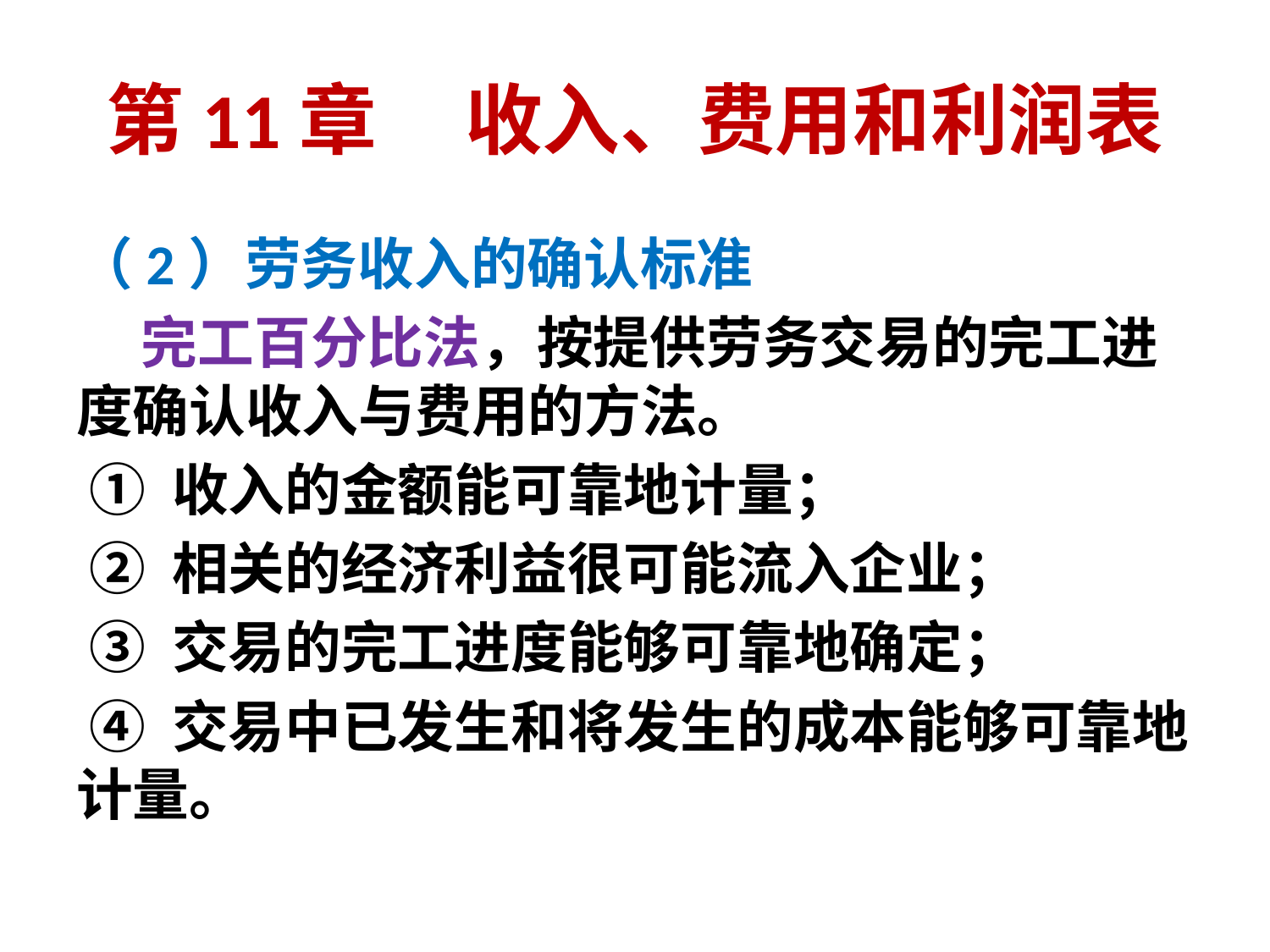

# 第11章     收入、费用和利润表
（2）劳务收入的确认标准
    完工百分比法，按提供劳务交易的完工进度确认收入与费用的方法。
 ① 收入的金额能可靠地计量；
 ② 相关的经济利益很可能流入企业；
 ③ 交易的完工进度能够可靠地确定；
 ④ 交易中已发生和将发生的成本能够可靠地计量。